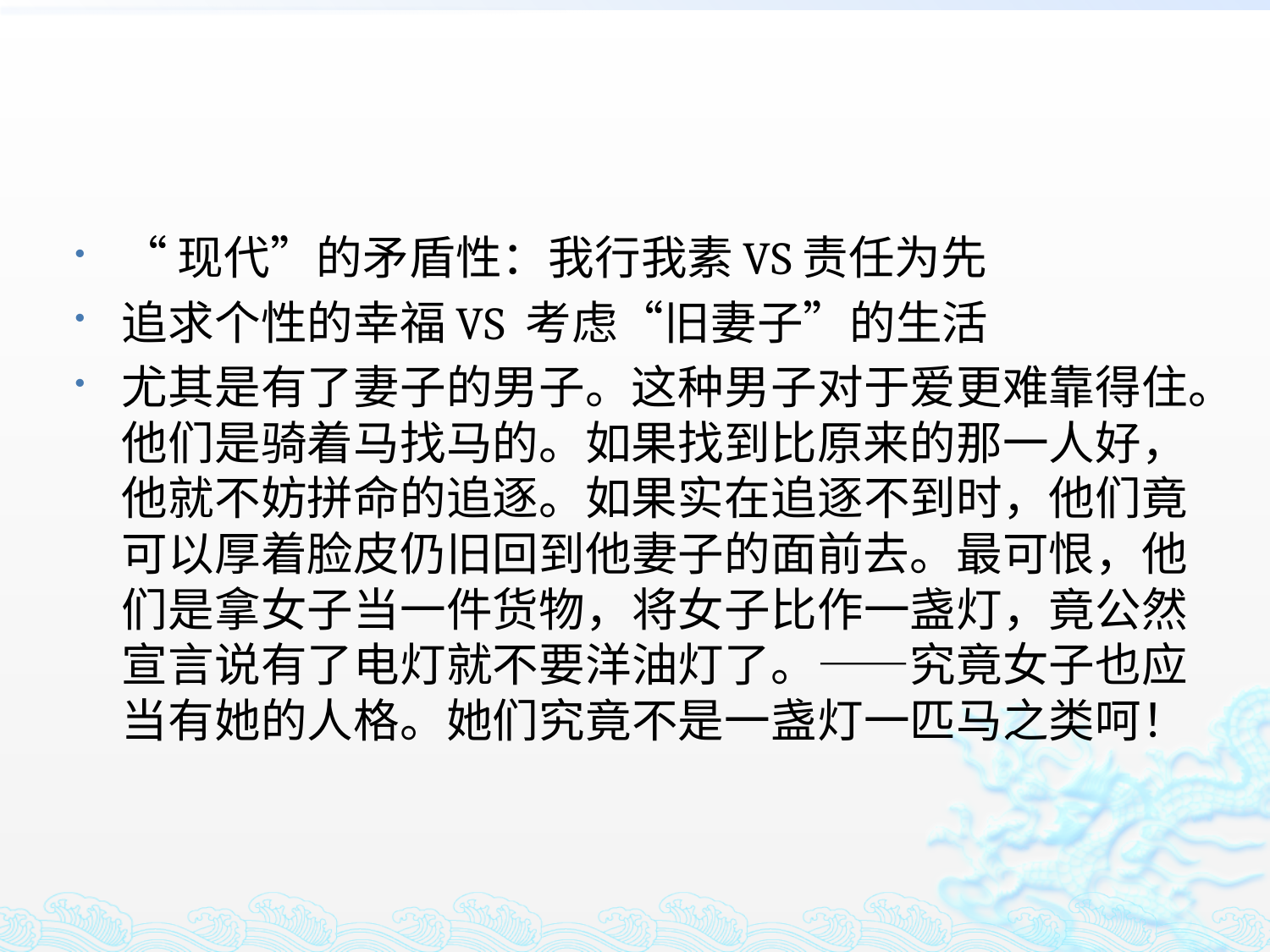

#
“现代”的矛盾性：我行我素VS责任为先
追求个性的幸福VS 考虑“旧妻子”的生活
尤其是有了妻子的男子。这种男子对于爱更难靠得住。他们是骑着马找马的。如果找到比原来的那一人好，他就不妨拼命的追逐。如果实在追逐不到时，他们竟可以厚着脸皮仍旧回到他妻子的面前去。最可恨，他们是拿女子当一件货物，将女子比作一盏灯，竟公然宣言说有了电灯就不要洋油灯了。——究竟女子也应当有她的人格。她们究竟不是一盏灯一匹马之类呵！